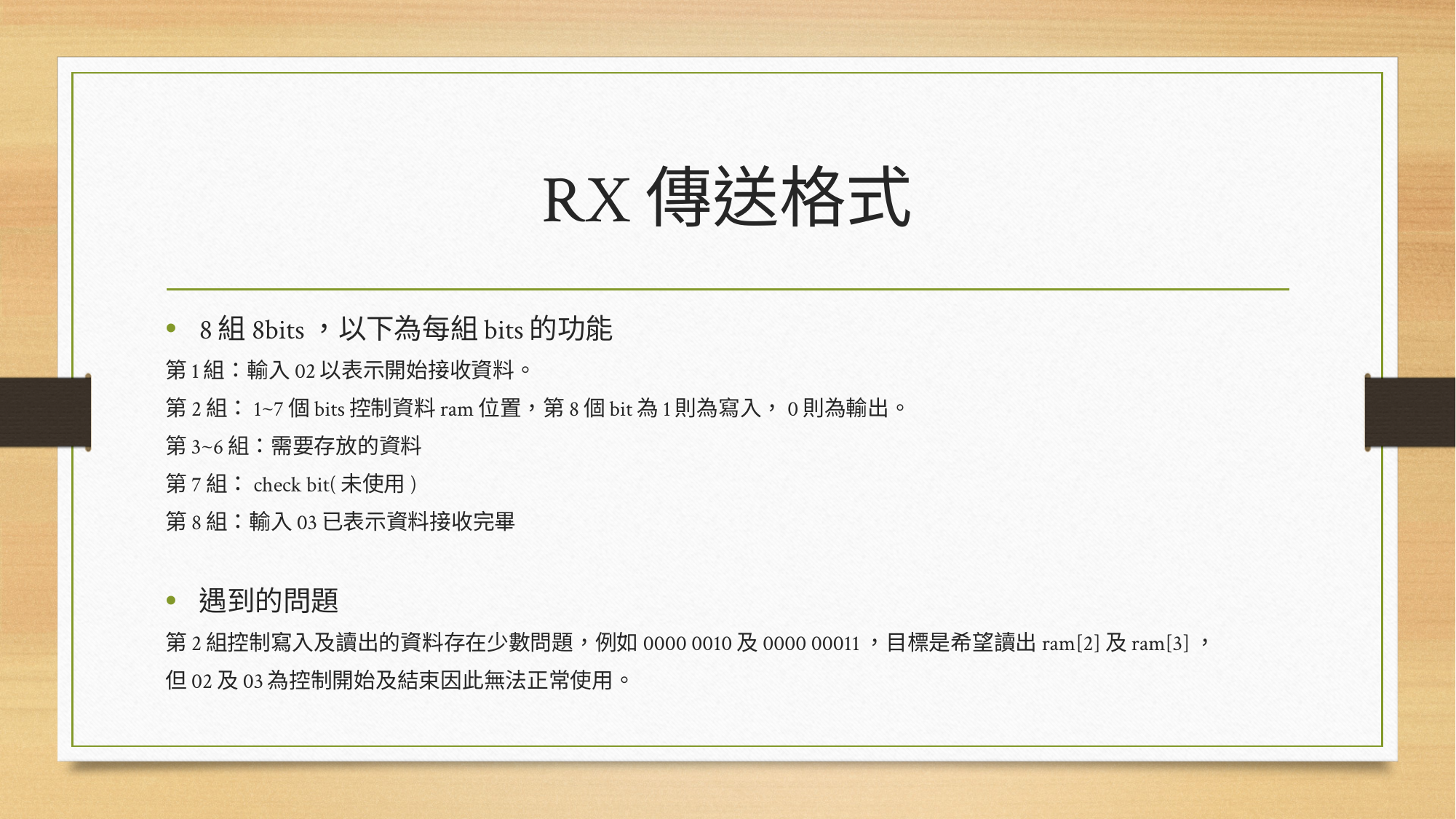

# RX傳送格式
8組8bits，以下為每組bits的功能
第1組：輸入02以表示開始接收資料。
第2組：1~7個bits控制資料ram位置，第8個bit為1則為寫入，0則為輸出。
第3~6組：需要存放的資料
第7組：check bit(未使用)
第8組：輸入03已表示資料接收完畢

遇到的問題
第2組控制寫入及讀出的資料存在少數問題，例如0000 0010及0000 00011，目標是希望讀出ram[2]及ram[3]，
但02及03為控制開始及結束因此無法正常使用。